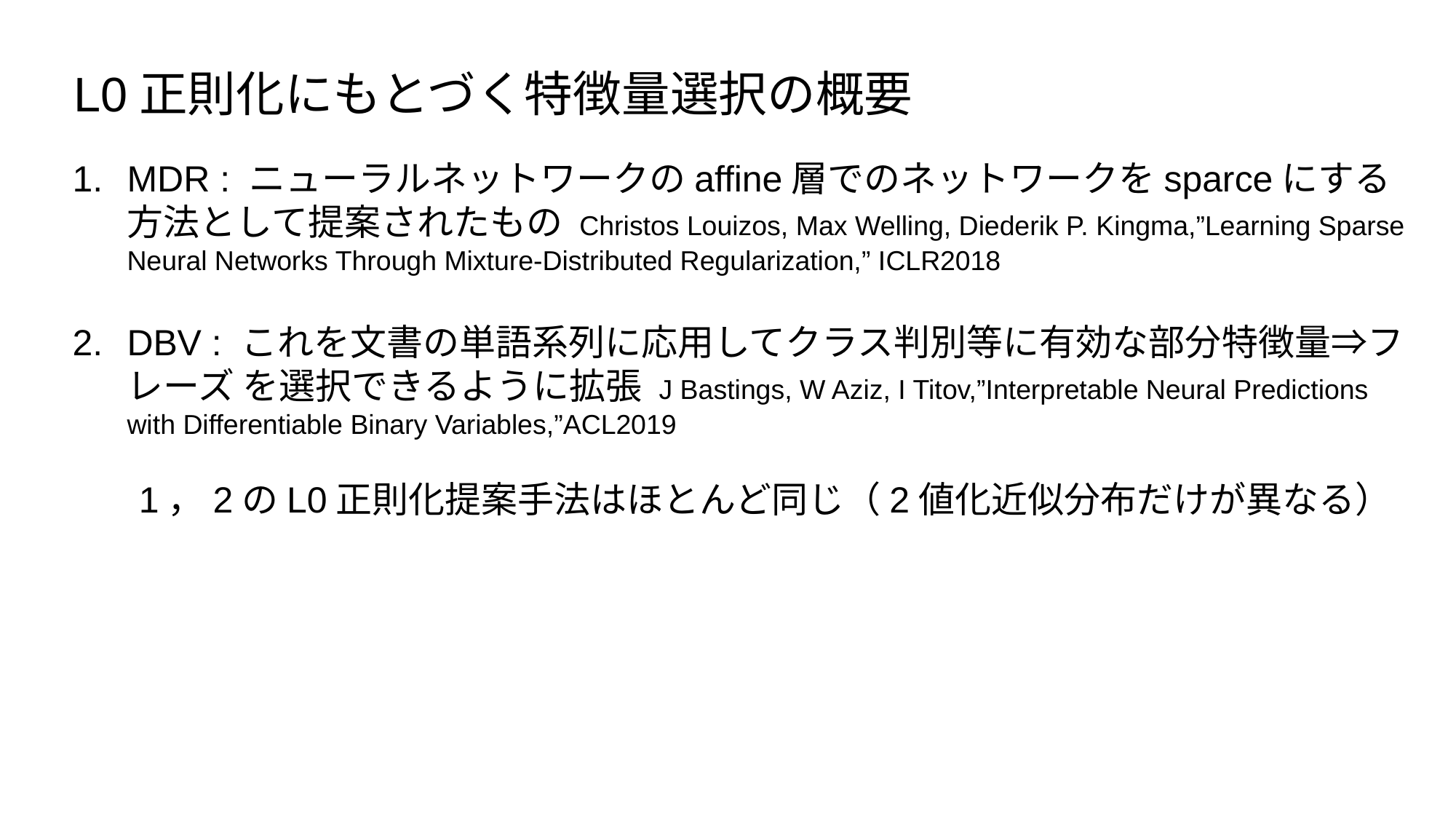

L0正則化にもとづく特徴量選択の概要
MDR : ニューラルネットワークのaffine層でのネットワークをsparceにする方法として提案されたもの Christos Louizos, Max Welling, Diederik P. Kingma,”Learning Sparse Neural Networks Through Mixture-Distributed Regularization,” ICLR2018

DBV : これを文書の単語系列に応用してクラス判別等に有効な部分特徴量⇒フレーズ を選択できるように拡張 J Bastings, W Aziz, I Titov,”Interpretable Neural Predictions with Differentiable Binary Variables,”ACL2019
1，2のL0正則化提案手法はほとんど同じ（2値化近似分布だけが異なる）